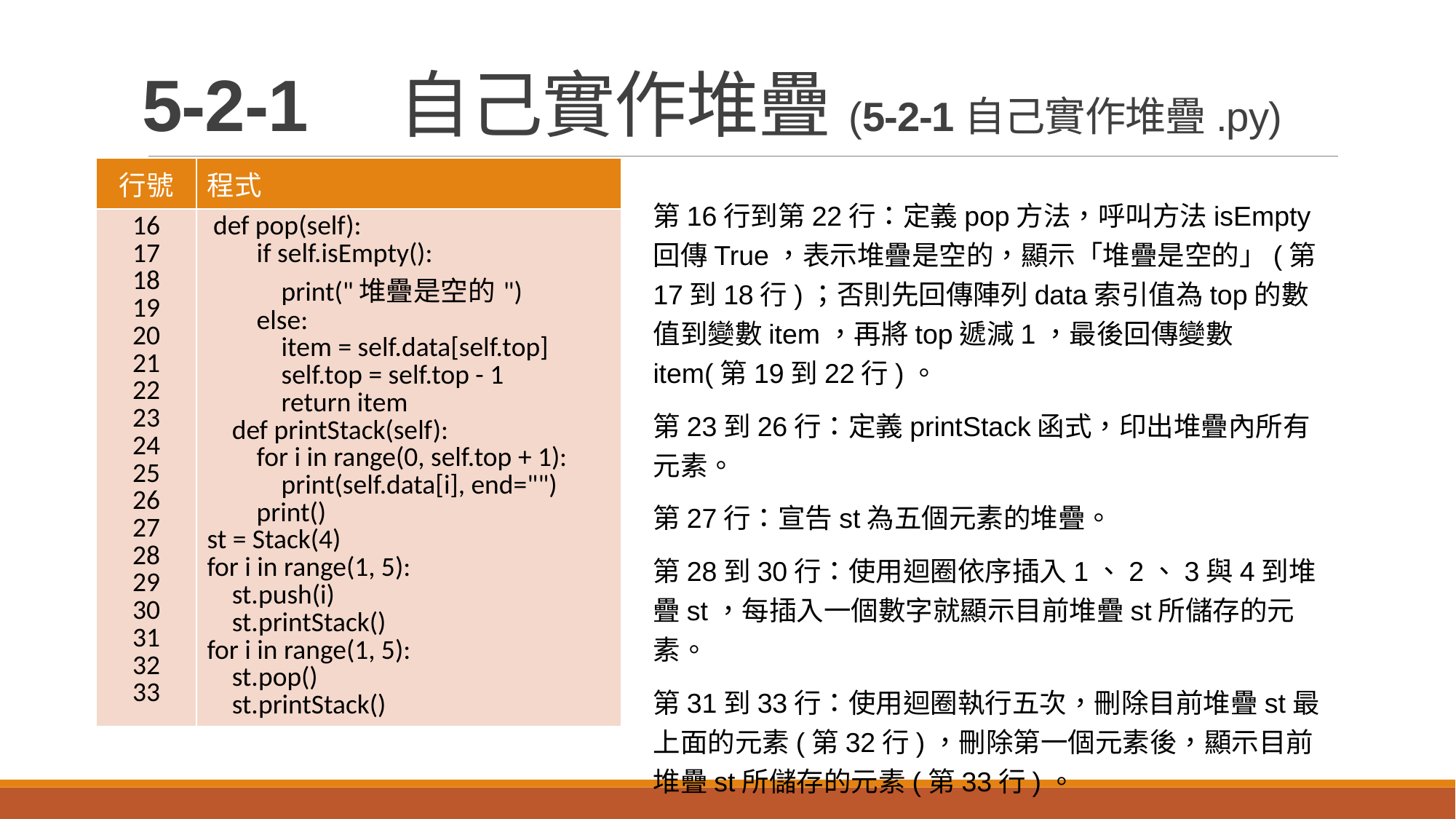

# 5-2-1　自己實作堆疊(5-2-1自己實作堆疊.py)
(3) 說明與程式
| 行號 | 程式 |
| --- | --- |
| 16 17 18 19 20 21 22 23 24 25 26 27 28 29 30 31 32 33 | def pop(self): if self.isEmpty(): print("堆疊是空的") else: item = self.data[self.top] self.top = self.top - 1 return item def printStack(self): for i in range(0, self.top + 1): print(self.data[i], end="") print() st = Stack(4) for i in range(1, 5): st.push(i) st.printStack() for i in range(1, 5): st.pop() st.printStack() |
第16行到第22行：定義pop方法，呼叫方法isEmpty回傳True，表示堆疊是空的，顯示「堆疊是空的」(第17到18行)；否則先回傳陣列data索引值為top的數值到變數item，再將top遞減1，最後回傳變數item(第19到22行)。
第23到26行：定義printStack函式，印出堆疊內所有元素。
第27行：宣告st為五個元素的堆疊。
第28到30行：使用迴圈依序插入1、2、3與4到堆疊st，每插入一個數字就顯示目前堆疊st所儲存的元素。
第31到33行：使用迴圈執行五次，刪除目前堆疊st最上面的元素(第32行)，刪除第一個元素後，顯示目前堆疊st所儲存的元素(第33行)。